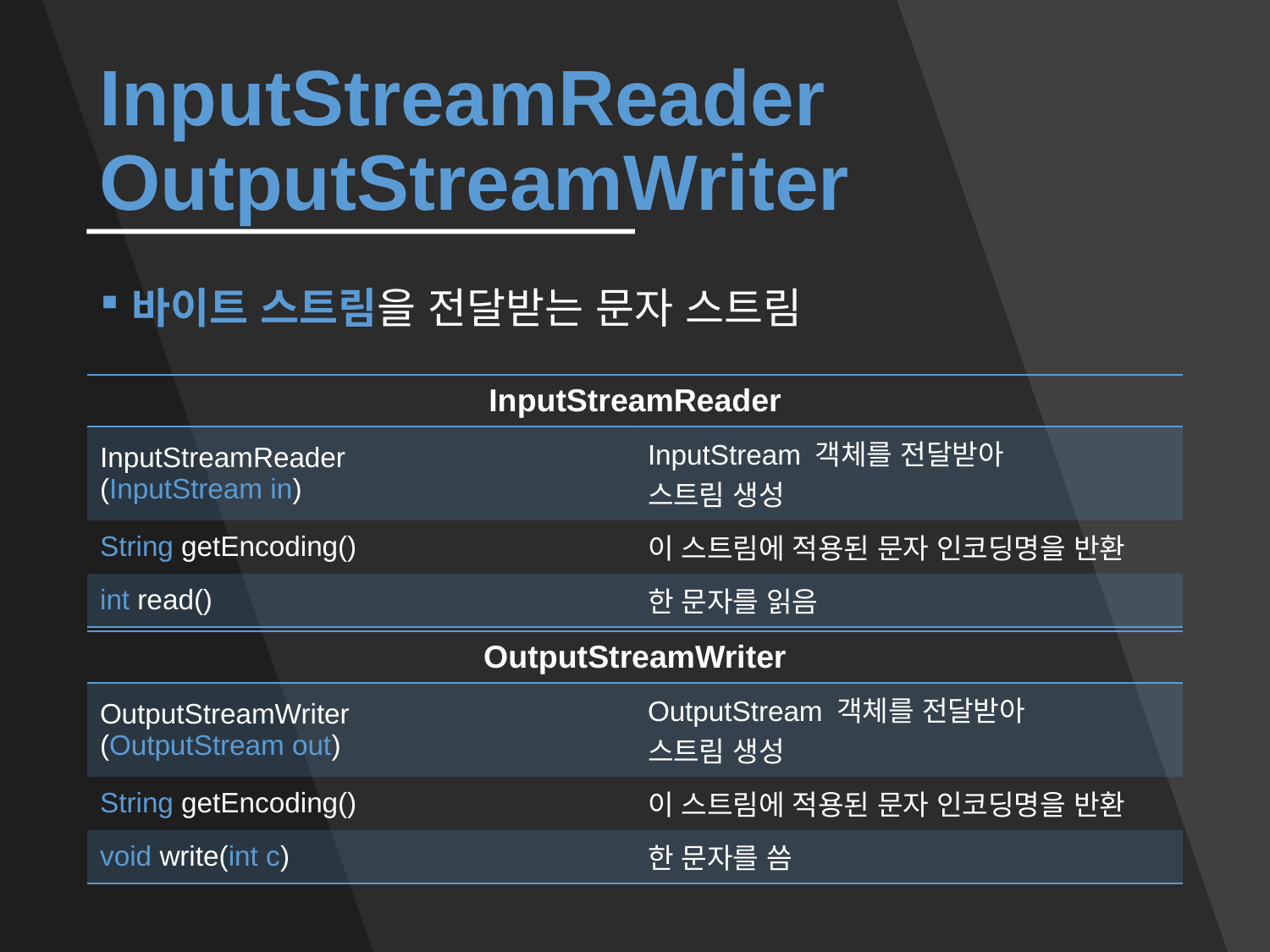

# InputStreamReader OutputStreamWriter

바이트 스트림을 전달받는 문자 스트림
| InputStreamReader |  |
| --- | --- |
| InputStreamReader (InputStream in) | InputStream 객체를 전달받아 스트림 생성 |
| String getEncoding() | 이 스트림에 적용된 문자 인코딩명을 반환 |
| int read() | 한 문자를 읽음 |
| OutputStreamWriter |  |
| --- | --- |
| OutputStreamWriter (OutputStream out) | OutputStream 객체를 전달받아 스트림 생성 |
| String getEncoding() | 이 스트림에 적용된 문자 인코딩명을 반환 |
| void write(int c) | 한 문자를 씀 |